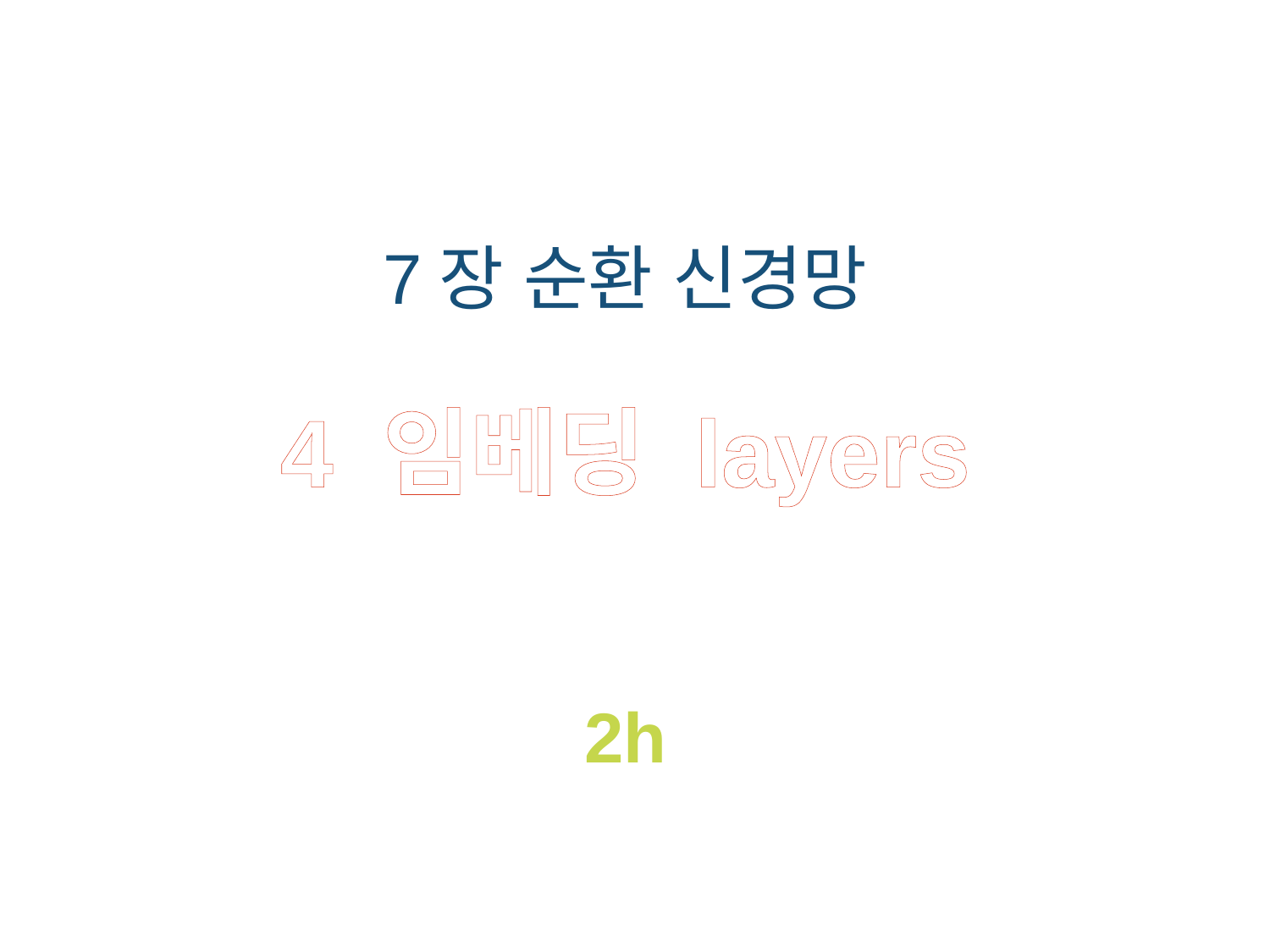

7장 순환 신경망
4 임베딩 layers
2h